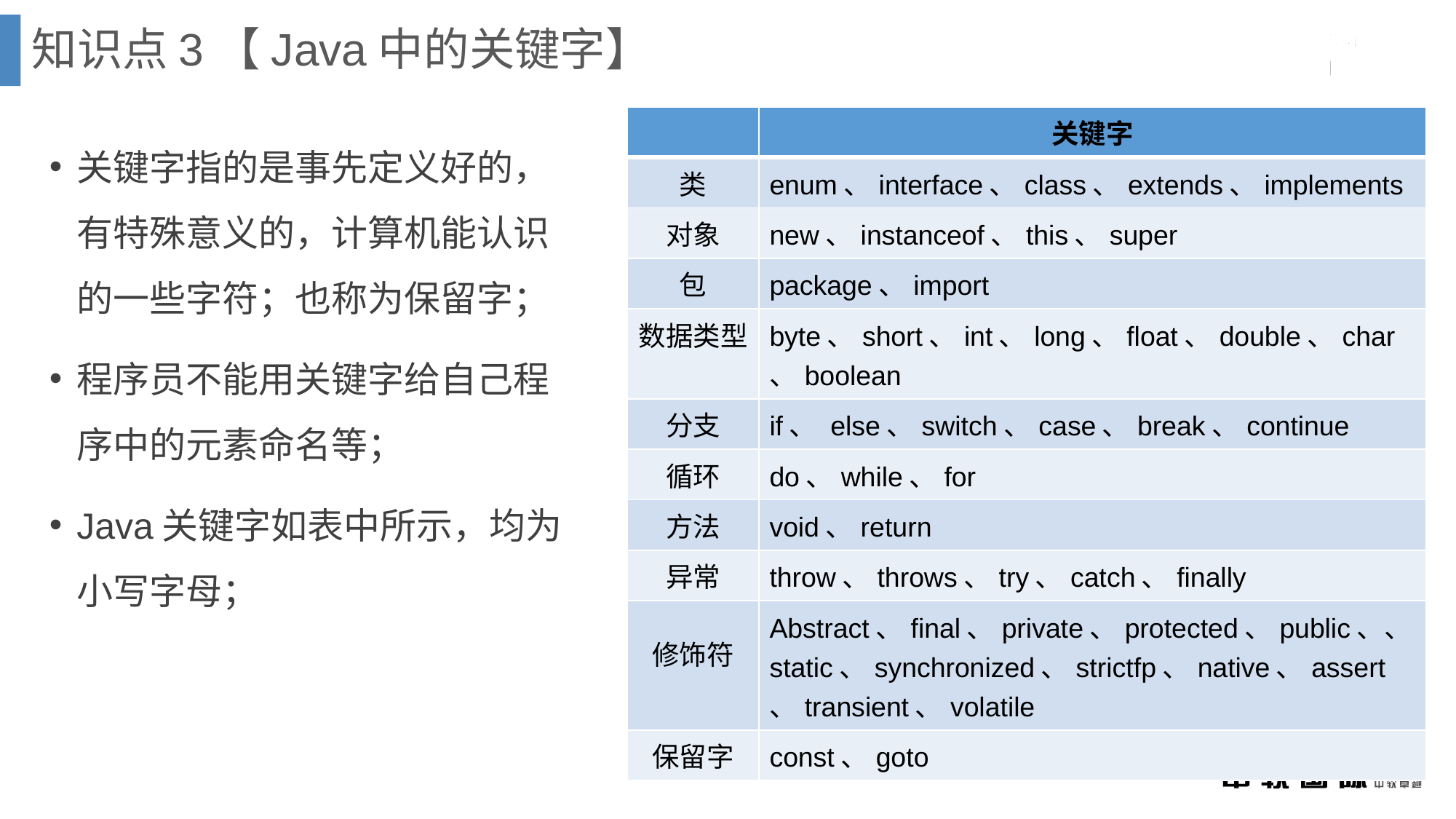

知识点3【Java中的关键字】
|  | 关键字 |
| --- | --- |
| 类 | enum、interface、class、extends、implements |
| 对象 | new、instanceof、this、super |
| 包 | package、import |
| 数据类型 | byte、short、int、long、float、double、char、boolean |
| 分支 | if、 else、switch、case、break、continue |
| 循环 | do、while、for |
| 方法 | void、return |
| 异常 | throw、throws、try、catch、finally |
| 修饰符 | Abstract、final、private、protected、public、、static、synchronized、strictfp、native、assert、transient、volatile |
| 保留字 | const、goto |
关键字指的是事先定义好的，有特殊意义的，计算机能认识的一些字符；也称为保留字；
程序员不能用关键字给自己程序中的元素命名等；
Java关键字如表中所示，均为小写字母；